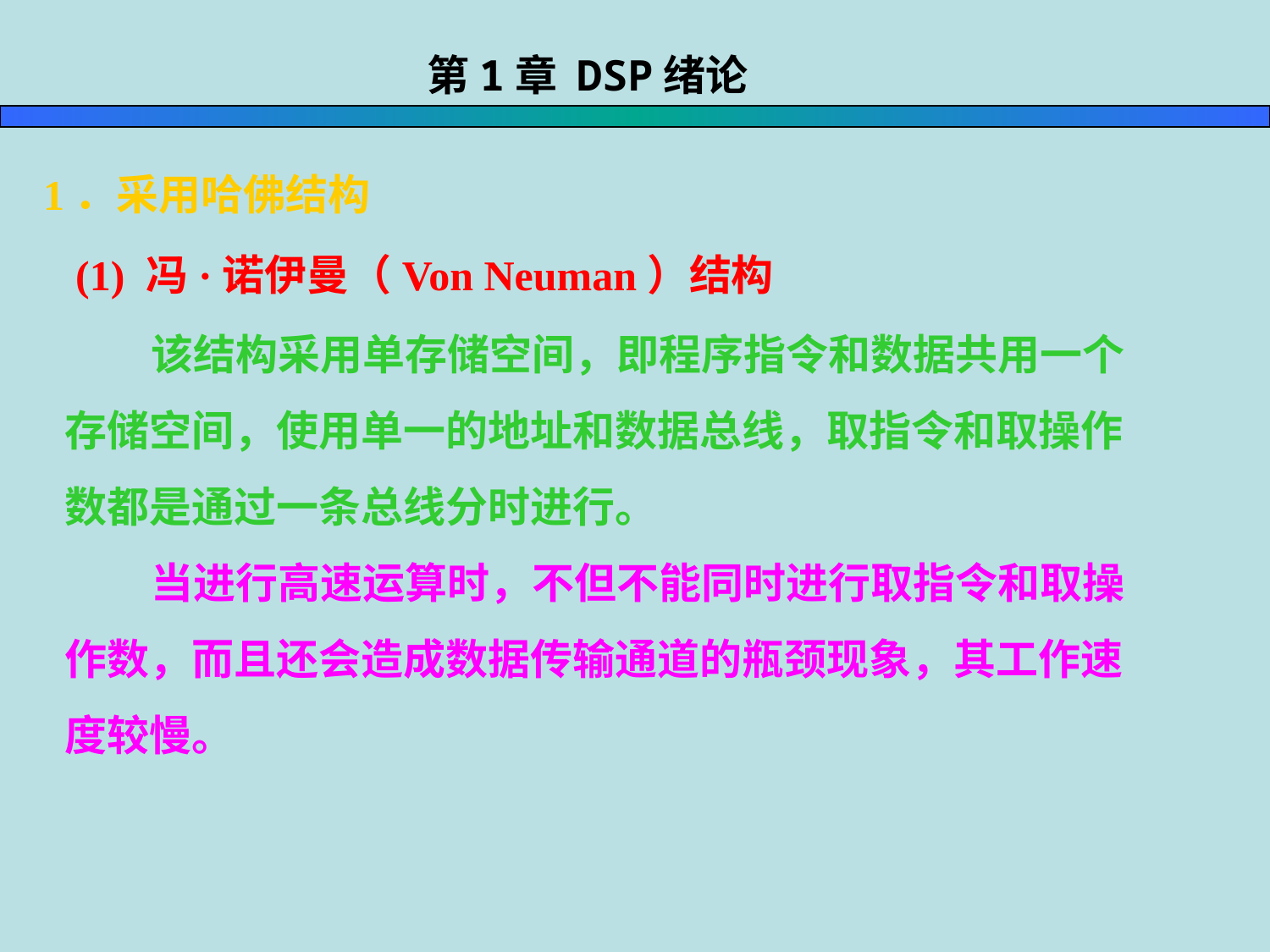

第1章 DSP绪论

 1．采用哈佛结构
 (1) 冯·诺伊曼（Von Neuman）结构
        该结构采用单存储空间，即程序指令和数据共用一个存储空间，使用单一的地址和数据总线，取指令和取操作数都是通过一条总线分时进行。
        当进行高速运算时，不但不能同时进行取指令和取操作数，而且还会造成数据传输通道的瓶颈现象，其工作速度较慢。
13